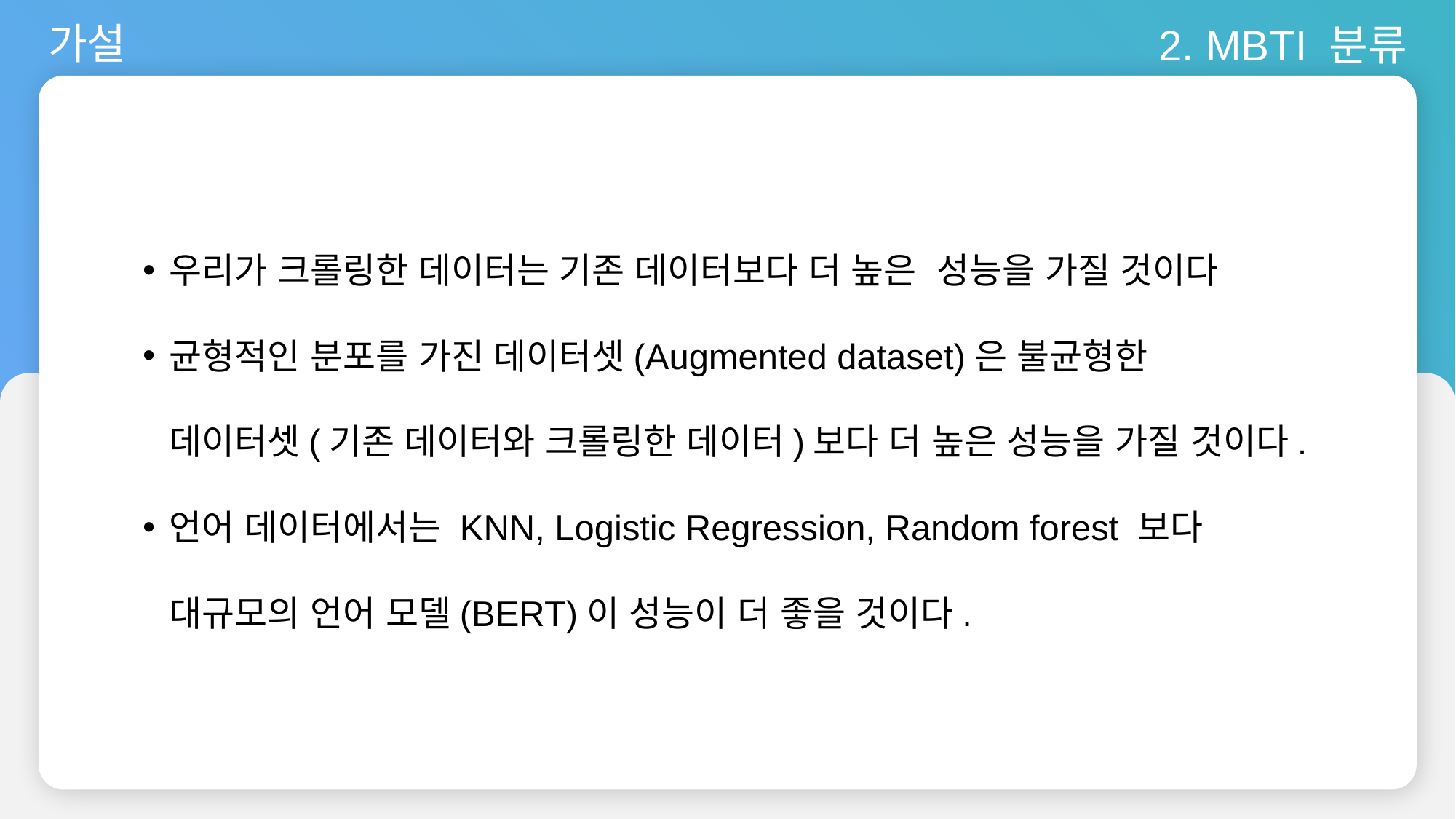

가설
2. MBTI 분류

우리가 크롤링한 데이터는 기존 데이터보다 더 높은  성능을 가질 것이다
균형적인 분포를 가진 데이터셋(Augmented dataset)은 불균형한
데이터셋(기존 데이터와 크롤링한 데이터)보다 더 높은 성능을 가질 것이다.
언어 데이터에서는 KNN, Logistic Regression, Random forest 보다 대규모의 언어 모델(BERT)이 성능이 더 좋을 것이다.